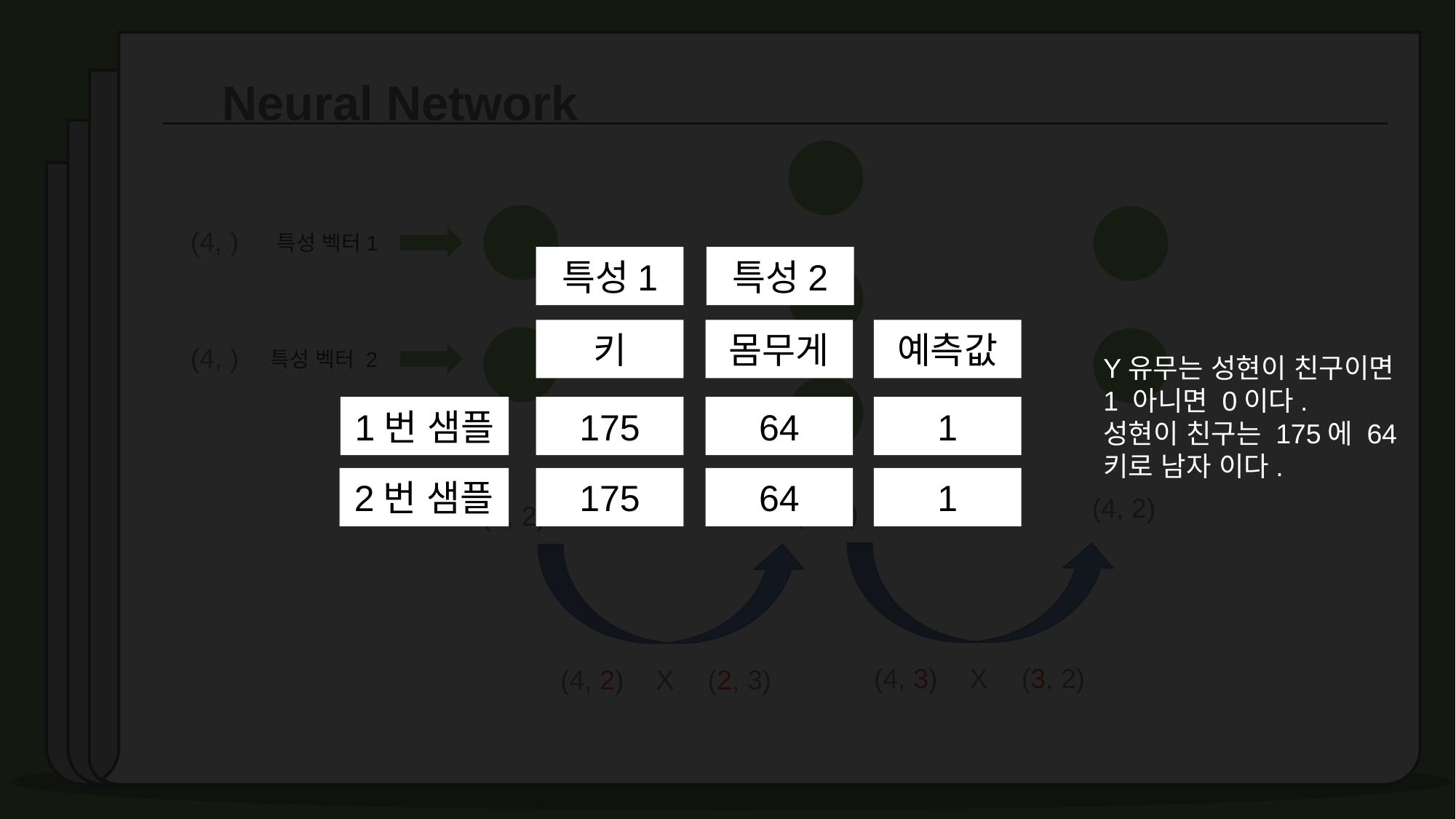

Neural Network

(4, )
특성 벡터1
특성1
특성2

키
몸무게
예측값

(4, )
특성 벡터 2
Y유무는 성현이 친구이면 1 아니면 0이다.
성현이 친구는 175에 64키로 남자 이다.

1번 샘플
175
64
1

2번 샘플
175
64
1
(4, 2)
(4, 3)
(4, 2)
(4, 3)
X
(3, 2)
(4, 2)
X
(2, 3)